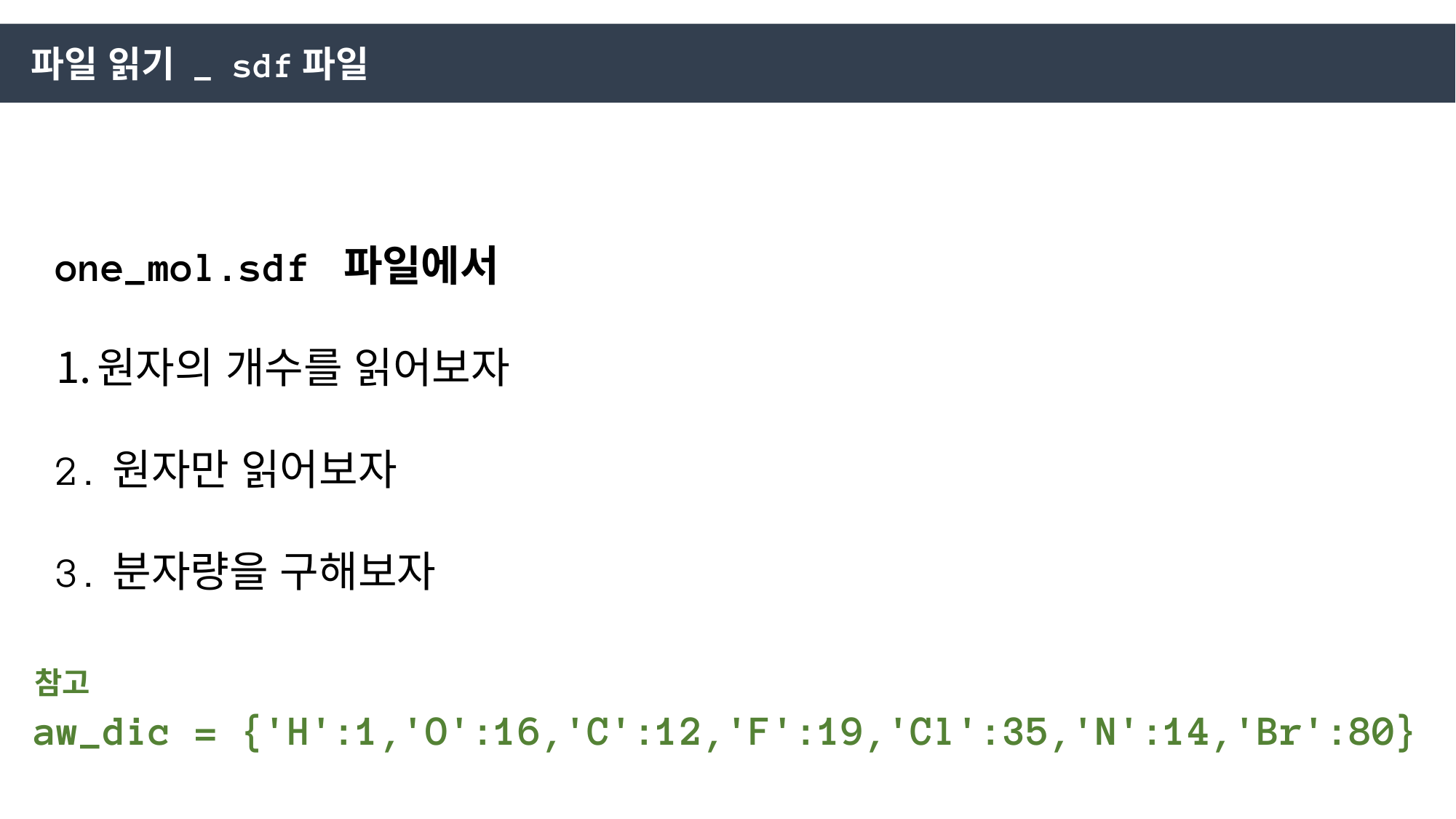

파일 읽기 _ sdf파일
one_mol.sdf 파일에서

원자의 개수를 읽어보자

2.원자만 읽어보자

3.분자량을 구해보자
참고
aw_dic = {'H':1,'O':16,'C':12,'F':19,'Cl':35,'N':14,'Br':80}